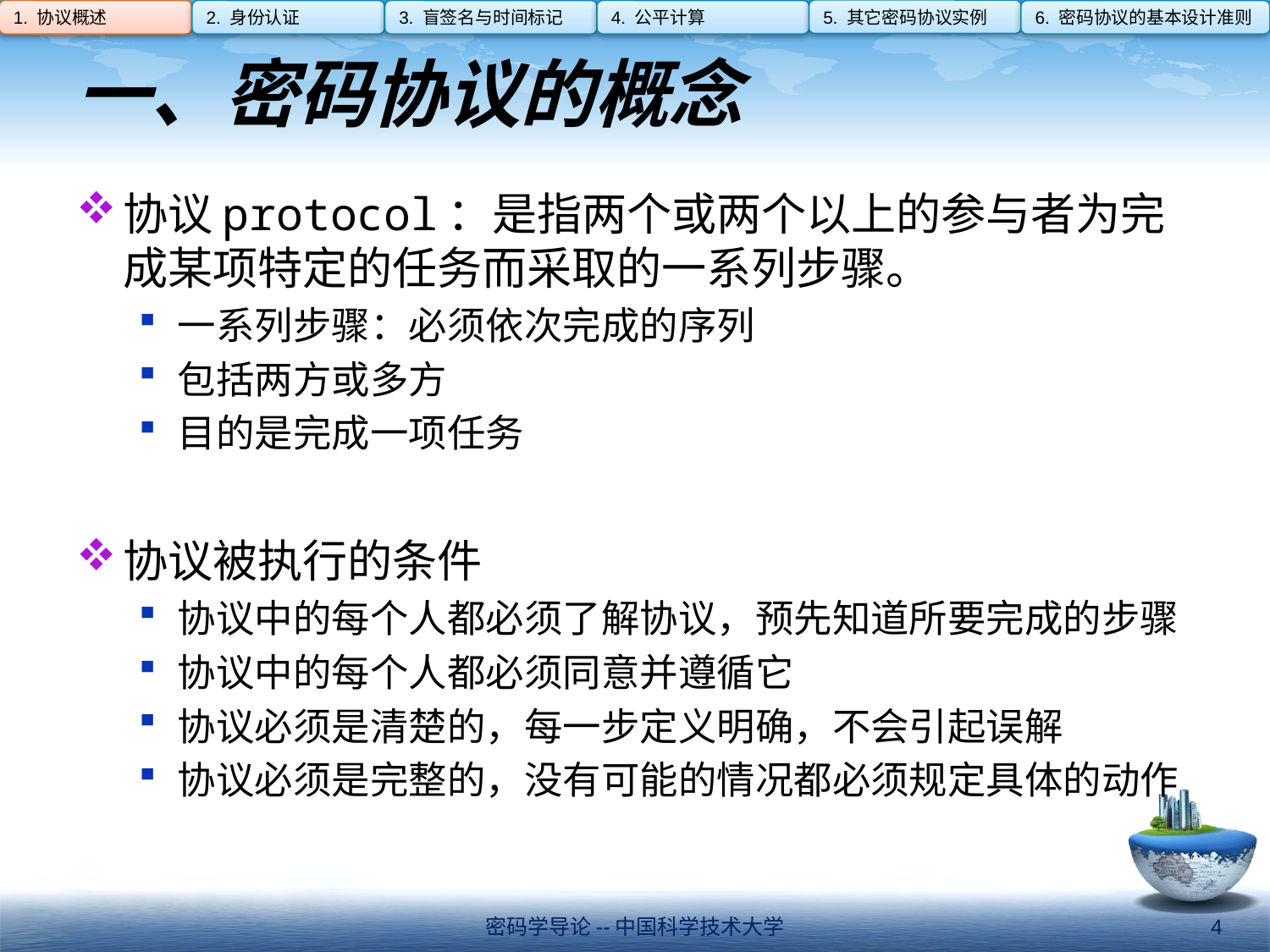

5. 其它密码协议实例
1. 协议概述
2. 身份认证
3. 盲签名与时间标记
4. 公平计算
6. 密码协议的基本设计准则
# 一、密码协议的概念
协议protocol：是指两个或两个以上的参与者为完成某项特定的任务而采取的一系列步骤。
一系列步骤：必须依次完成的序列
包括两方或多方
目的是完成一项任务

协议被执行的条件
协议中的每个人都必须了解协议，预先知道所要完成的步骤
协议中的每个人都必须同意并遵循它
协议必须是清楚的，每一步定义明确，不会引起误解
协议必须是完整的，没有可能的情况都必须规定具体的动作

密码学导论--中国科学技术大学
4